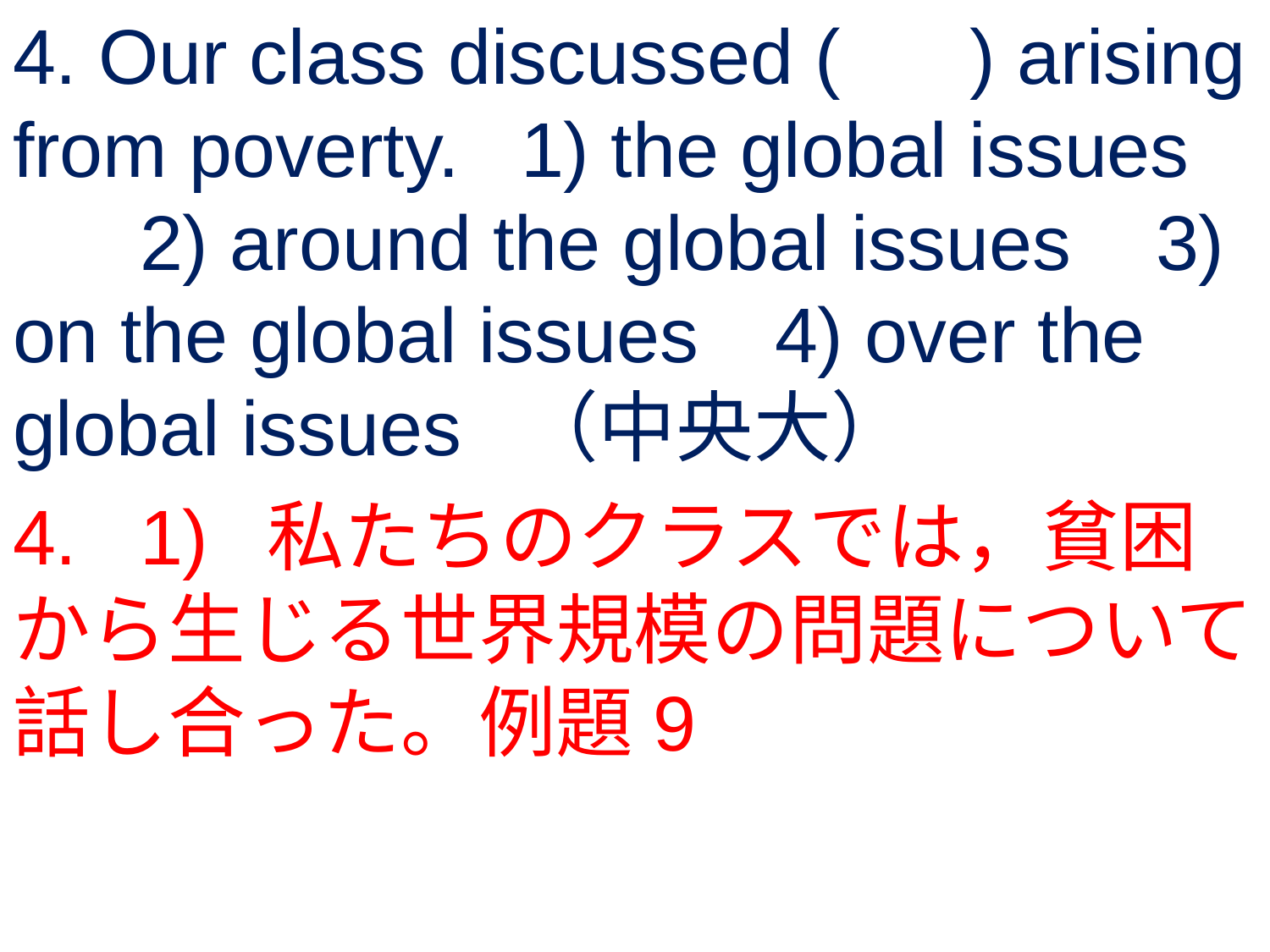

# 4. Our class discussed (      ) arising from poverty.	1) the global issues	2) around the global issues	3) on the global issues	4) over the global issues	（中央大）
4.	1) 	私たちのクラスでは，貧困から生じる世界規模の問題について話し合った。例題9